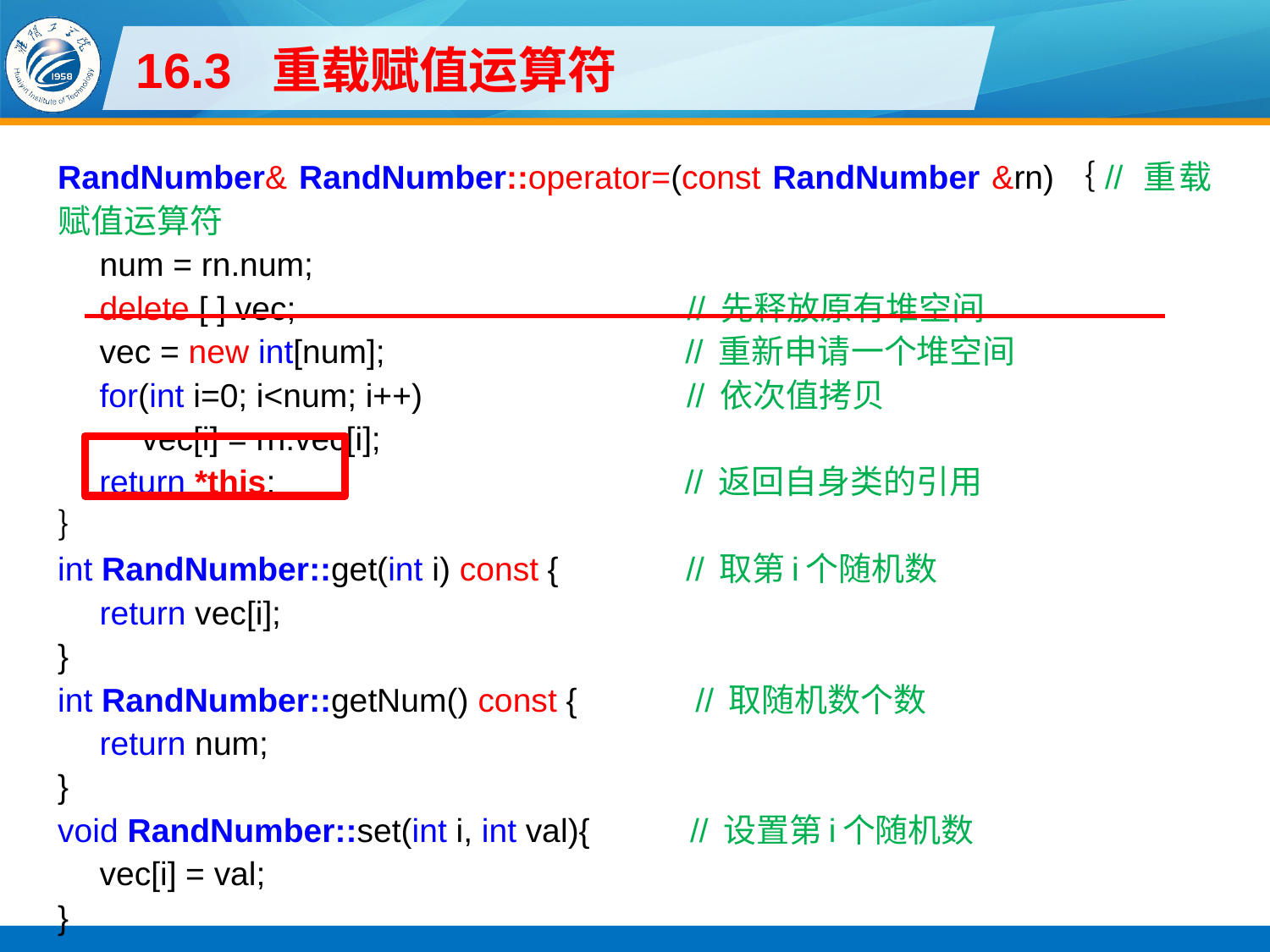

# 16.3  重载赋值运算符
RandNumber& RandNumber::operator=(const RandNumber &rn)｛// 重载赋值运算符
num = rn.num;
delete [ ] vec;                                           // 先释放原有堆空间
vec = new int[num];                                 // 重新申请一个堆空间
for(int i=0; i<num; i++)                             // 依次值拷贝
vec[i] = rn.vec[i];
return *this;                                             // 返回自身类的引用
｝
int RandNumber::get(int i) const {              // 取第i个随机数
return vec[i];
}
int RandNumber::getNum() const {             // 取随机数个数
return num;
}
void RandNumber::set(int i, int val){           // 设置第i个随机数
vec[i] = val;
}